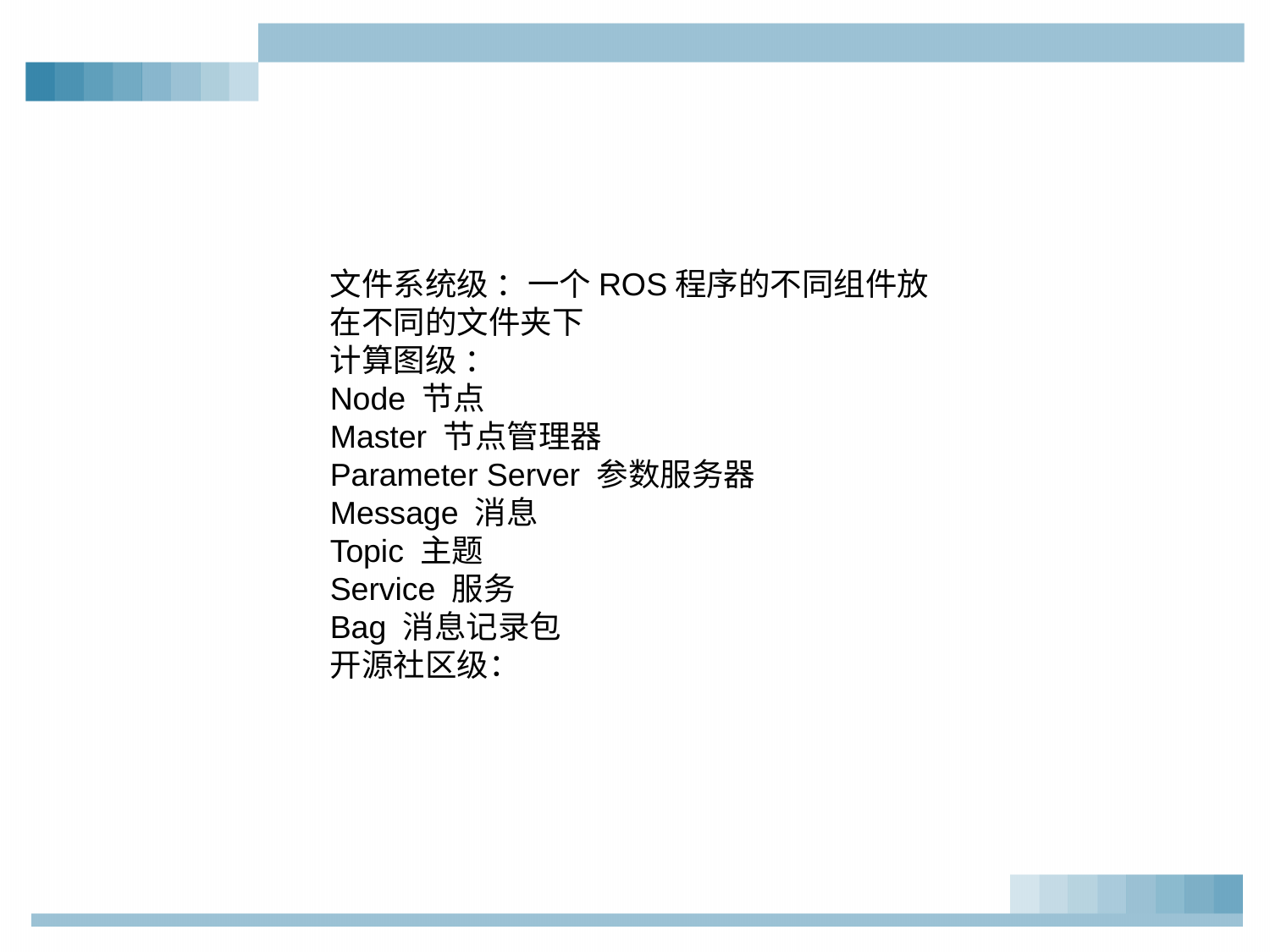

文件系统级 ：一个ROS程序的不同组件放在不同的文件夹下
计算图级 ：
Node 节点
Master 节点管理器
Parameter Server 参数服务器
Message 消息
Topic 主题
Service 服务
Bag 消息记录包
开源社区级：